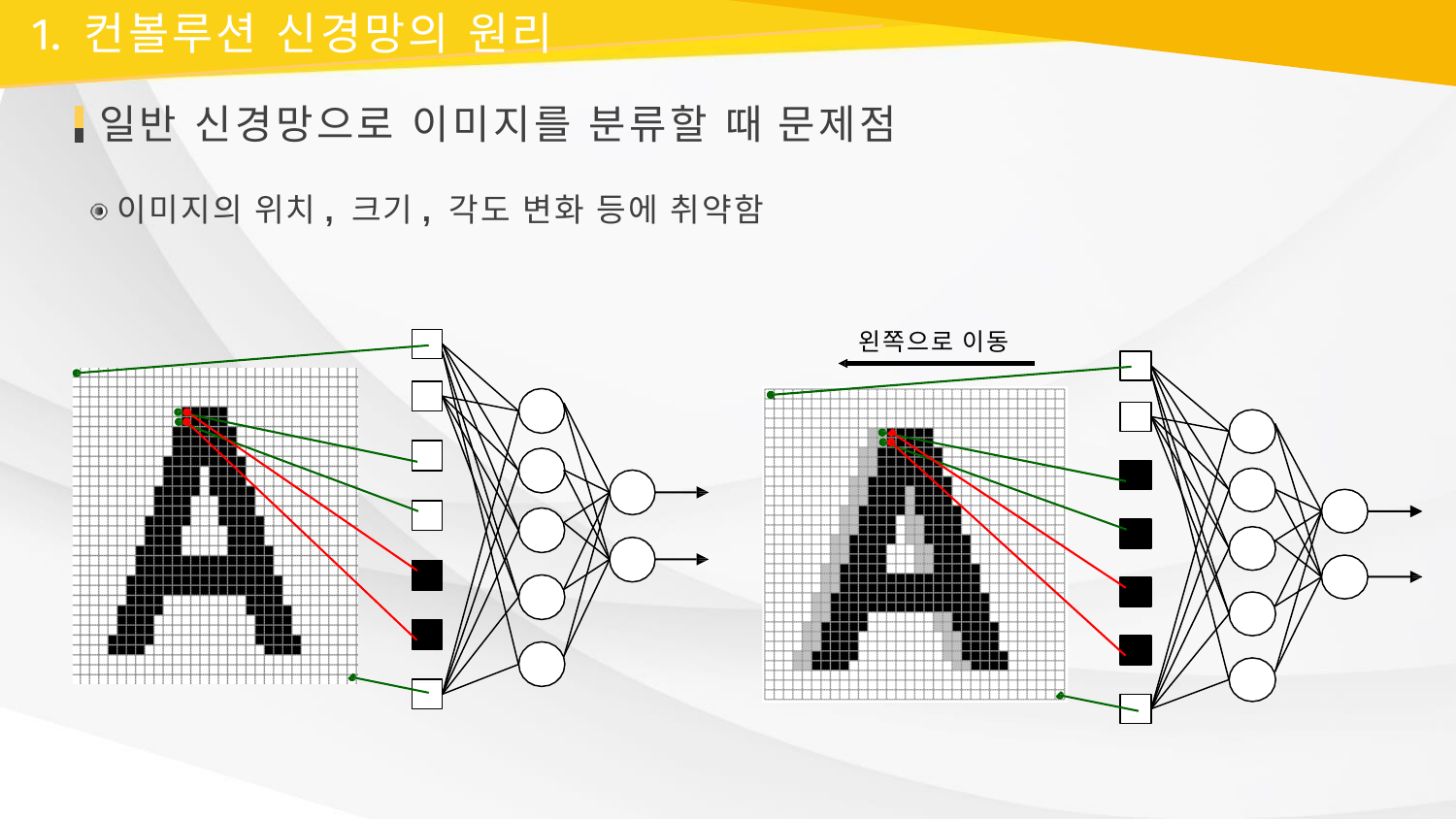

# 1. 컨볼루션 신경망의 원리
일반 신경망으로 이미지를 분류할 때 문제점
이미지의 위치, 크기, 각도 변화 등에 취약함

왼쪽으로 이동